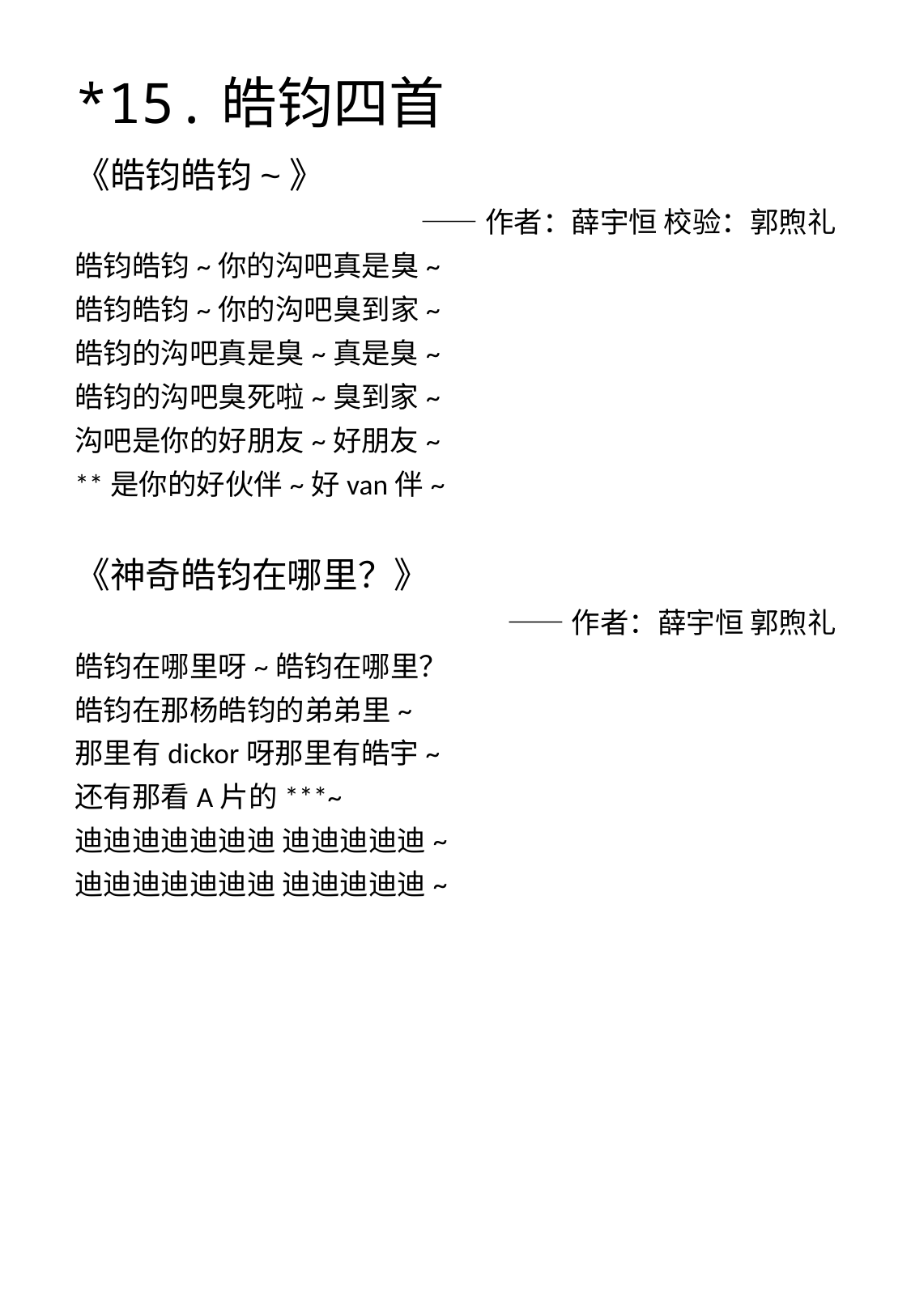

# *15.皓钧四首
《皓钧皓钧~》
——作者：薛宇恒	校验：郭煦礼
皓钧皓钧~你的沟吧真是臭~
皓钧皓钧~你的沟吧臭到家~
皓钧的沟吧真是臭~真是臭~
皓钧的沟吧臭死啦~臭到家~
沟吧是你的好朋友~好朋友~
**是你的好伙伴~好van伴~

《神奇皓钧在哪里？》
——作者：薛宇恒	郭煦礼
皓钧在哪里呀~皓钧在哪里？
皓钧在那杨皓钧的弟弟里~
那里有dickor呀那里有皓宇~
还有那看A片的***~
迪迪迪迪迪迪迪 迪迪迪迪迪~
迪迪迪迪迪迪迪 迪迪迪迪迪~